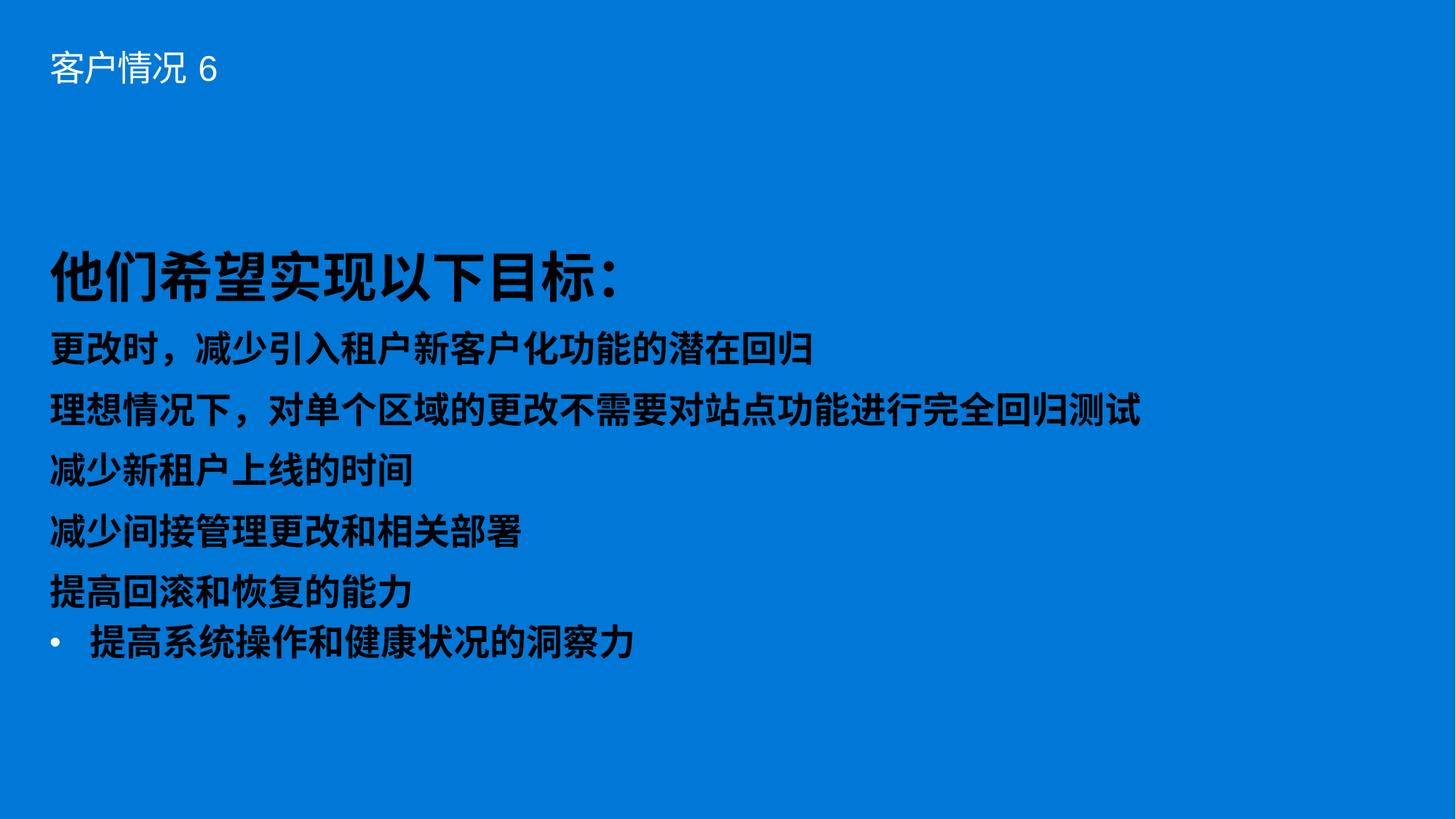

# 客户情况 6

他们希望实现以下目标：
更改时，减少引入租户新客户化功能的潜在回归
理想情况下，对单个区域的更改不需要对站点功能进行完全回归测试
减少新租户上线的时间
减少间接管理更改和相关部署
提高回滚和恢复的能力
提高系统操作和健康状况的洞察力